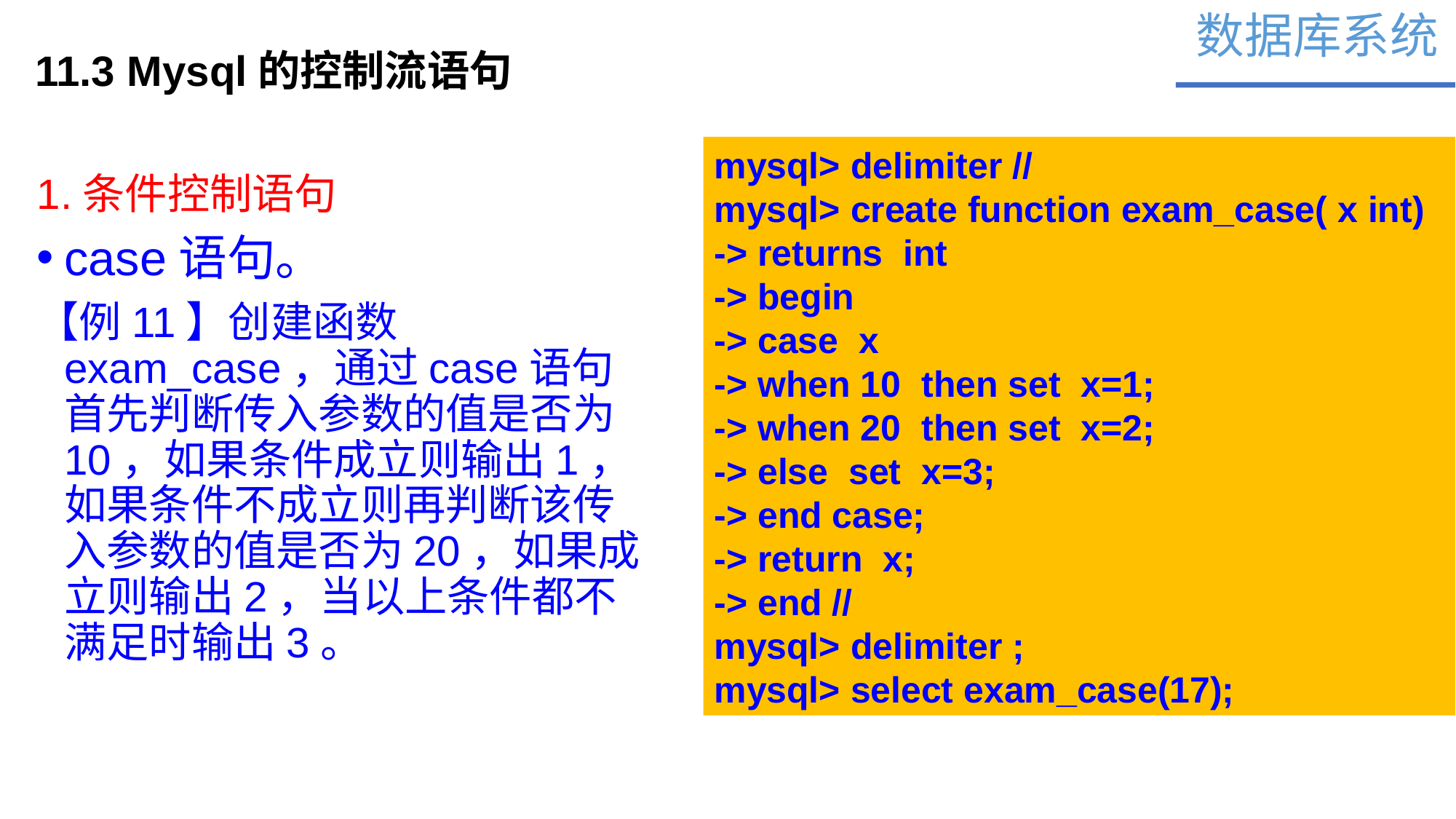

数据库系统
11.3 Mysql的控制流语句

mysql> delimiter //
mysql> create function exam_case( x int)
-> returns  int
-> begin
-> case  x
-> when 10  then set  x=1;
-> when 20  then set  x=2;
-> else  set  x=3;
-> end case;
-> return  x;
-> end //
mysql> delimiter ;
mysql> select exam_case(17);
1.条件控制语句
case语句。
【例11】创建函数exam_case，通过case语句首先判断传入参数的值是否为10，如果条件成立则输出1，如果条件不成立则再判断该传入参数的值是否为20，如果成立则输出2，当以上条件都不满足时输出3。